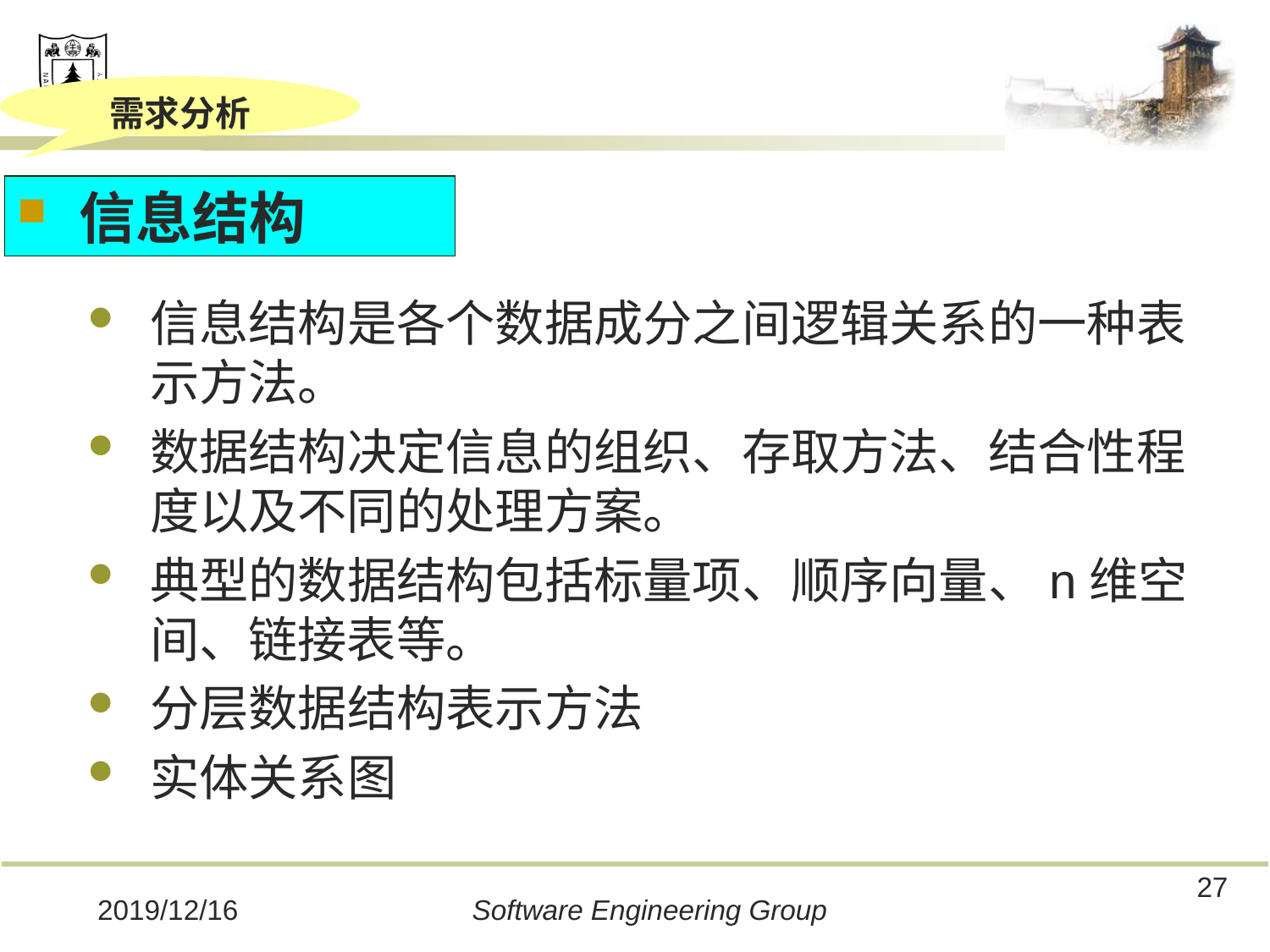

需求分析
信息结构
信息结构是各个数据成分之间逻辑关系的一种表示方法。
数据结构决定信息的组织、存取方法、结合性程度以及不同的处理方案。
典型的数据结构包括标量项、顺序向量、n维空间、链接表等。
分层数据结构表示方法
实体关系图
27
2019/12/16
Software Engineering Group